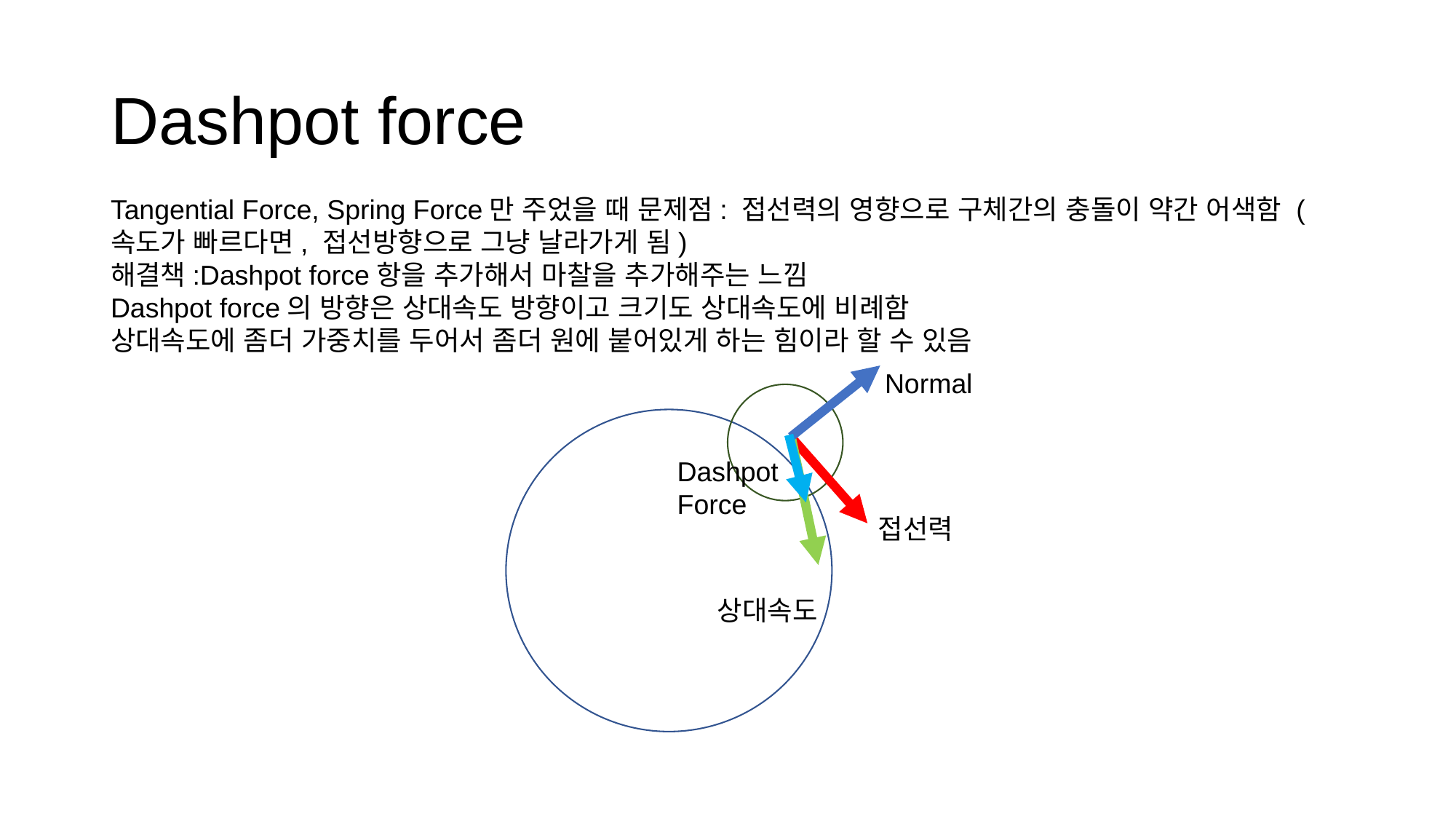

# Dashpot force
Tangential Force, Spring Force만 주었을 때 문제점: 접선력의 영향으로 구체간의 충돌이 약간 어색함 (속도가 빠르다면, 접선방향으로 그냥 날라가게 됨)
해결책:Dashpot force항을 추가해서 마찰을 추가해주는 느낌
Dashpot force의 방향은 상대속도 방향이고 크기도 상대속도에 비례함
상대속도에 좀더 가중치를 두어서 좀더 원에 붙어있게 하는 힘이라 할 수 있음
Normal

Dashpot Force
접선력
상대속도